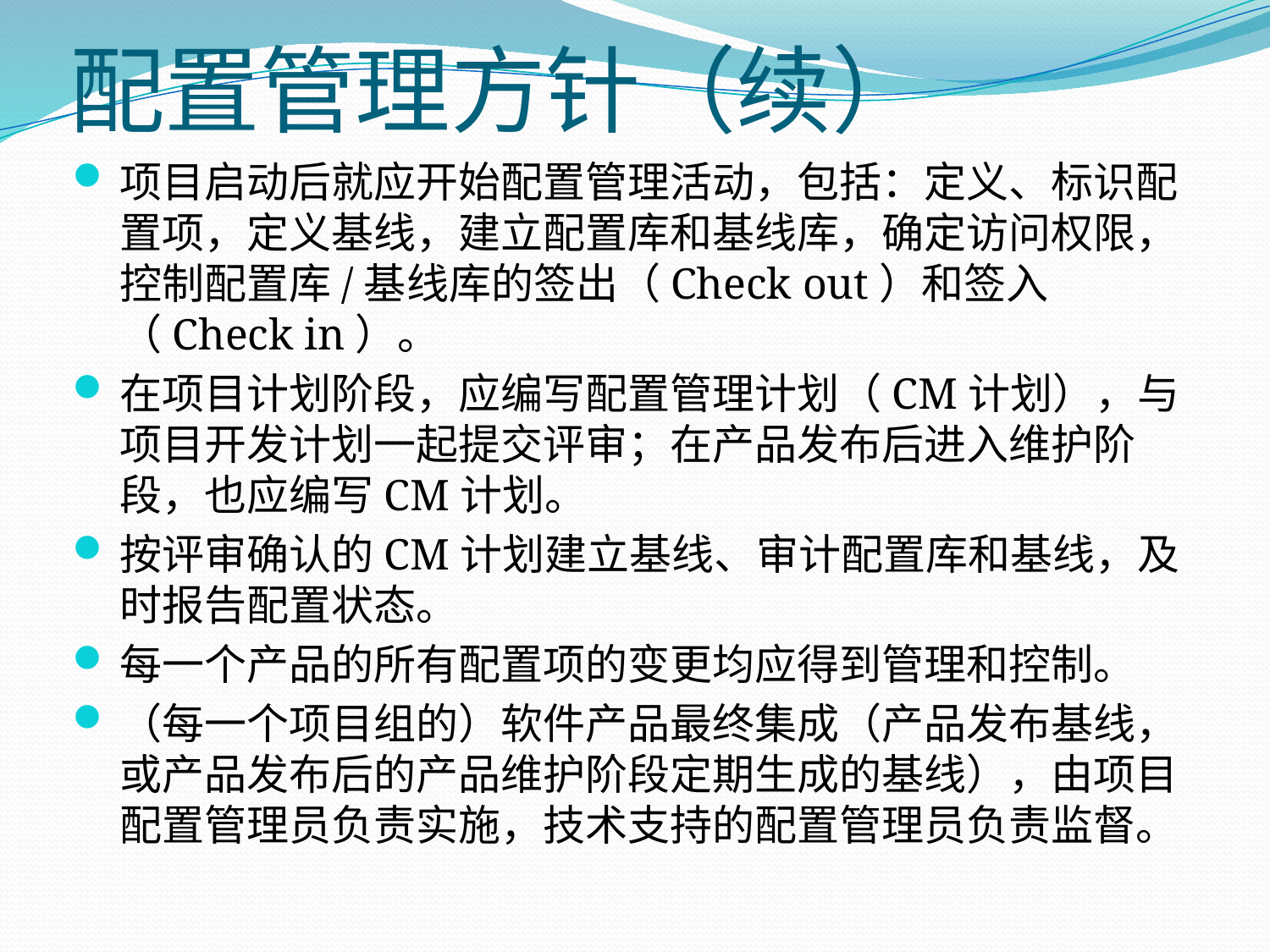

配置管理方针（续）
项目启动后就应开始配置管理活动，包括：定义、标识配置项，定义基线，建立配置库和基线库，确定访问权限，控制配置库/基线库的签出（Check out）和签入（Check in）。
在项目计划阶段，应编写配置管理计划（CM计划），与项目开发计划一起提交评审；在产品发布后进入维护阶段，也应编写CM计划。
按评审确认的CM计划建立基线、审计配置库和基线，及时报告配置状态。
每一个产品的所有配置项的变更均应得到管理和控制。
（每一个项目组的）软件产品最终集成（产品发布基线，或产品发布后的产品维护阶段定期生成的基线），由项目配置管理员负责实施，技术支持的配置管理员负责监督。